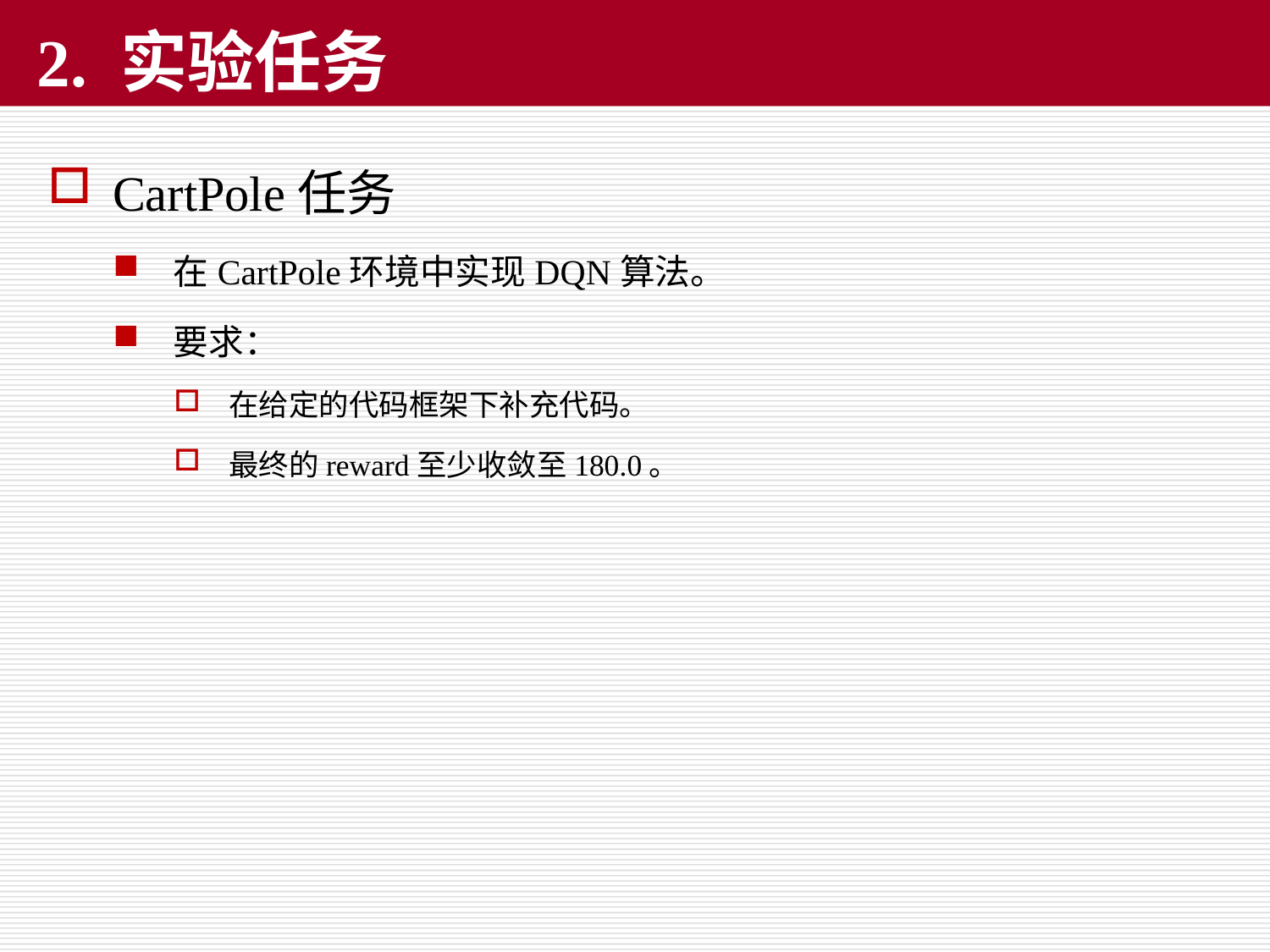

# 2. 实验任务
CartPole任务
在CartPole环境中实现DQN算法。
要求：
在给定的代码框架下补充代码。
最终的reward至少收敛至180.0。
9